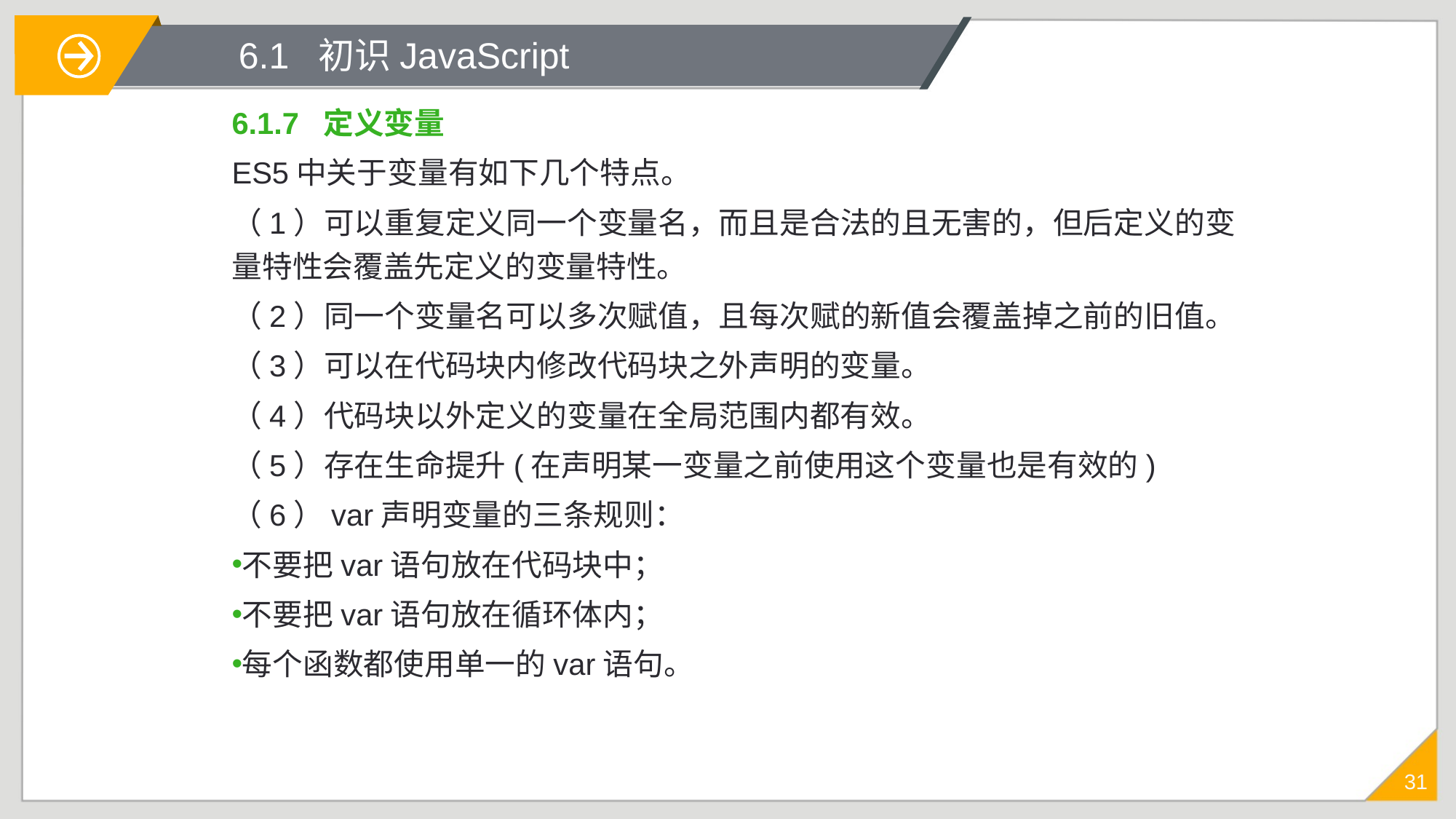

# 6.1  初识JavaScript
6.1.7  定义变量
ES5中关于变量有如下几个特点。
（1）可以重复定义同一个变量名，而且是合法的且无害的，但后定义的变量特性会覆盖先定义的变量特性。
（2）同一个变量名可以多次赋值，且每次赋的新值会覆盖掉之前的旧值。
（3）可以在代码块内修改代码块之外声明的变量。
（4）代码块以外定义的变量在全局范围内都有效。
（5）存在生命提升(在声明某一变量之前使用这个变量也是有效的)
（6）var声明变量的三条规则：
不要把var语句放在代码块中；
不要把var语句放在循环体内；
每个函数都使用单一的var语句。